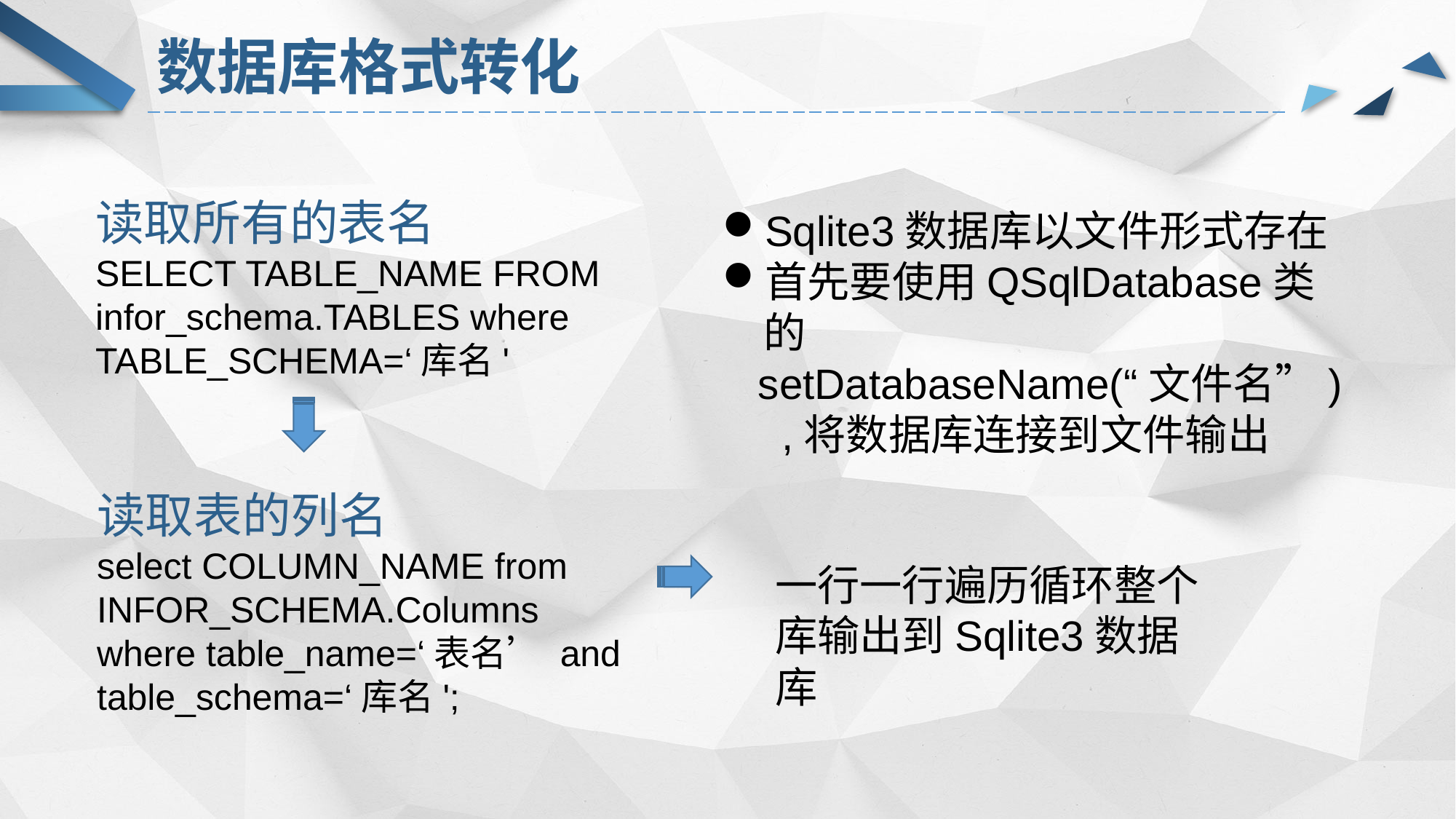

# 数据库格式转化
读取所有的表名
SELECT TABLE_NAME FROM infor_schema.TABLES where TABLE_SCHEMA=‘库名'
Sqlite3数据库以文件形式存在
首先要使用QSqlDatabase类的
   setDatabaseName(“文件名”)
     ,将数据库连接到文件输出

读取表的列名
select COLUMN_NAME from INFOR_SCHEMA.Columns where table_name=‘表名’ and table_schema=‘库名';
一行一行遍历循环整个库输出到Sqlite3数据库